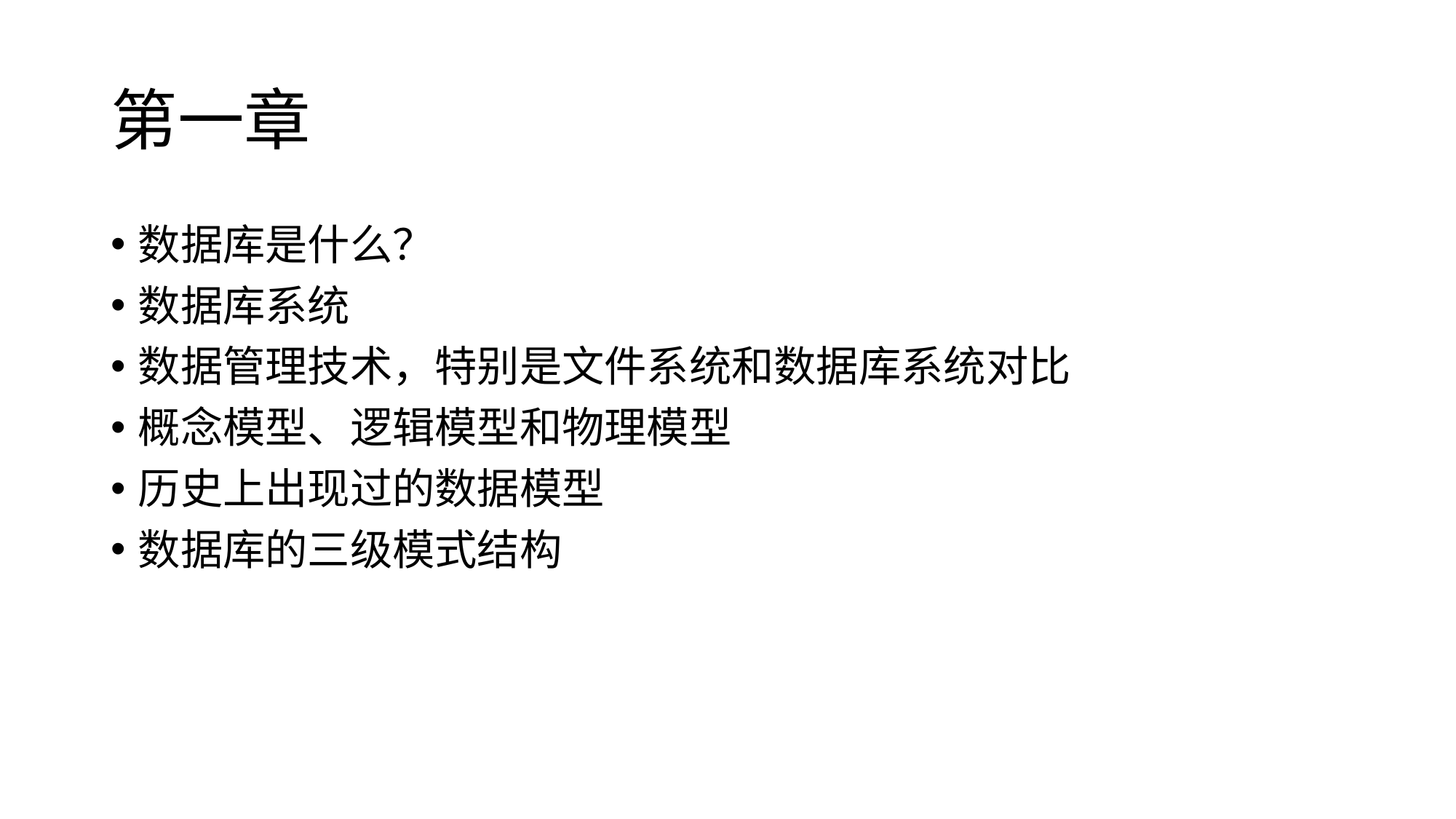

# 第一章
数据库是什么？
数据库系统
数据管理技术，特别是文件系统和数据库系统对比
概念模型、逻辑模型和物理模型
历史上出现过的数据模型
数据库的三级模式结构